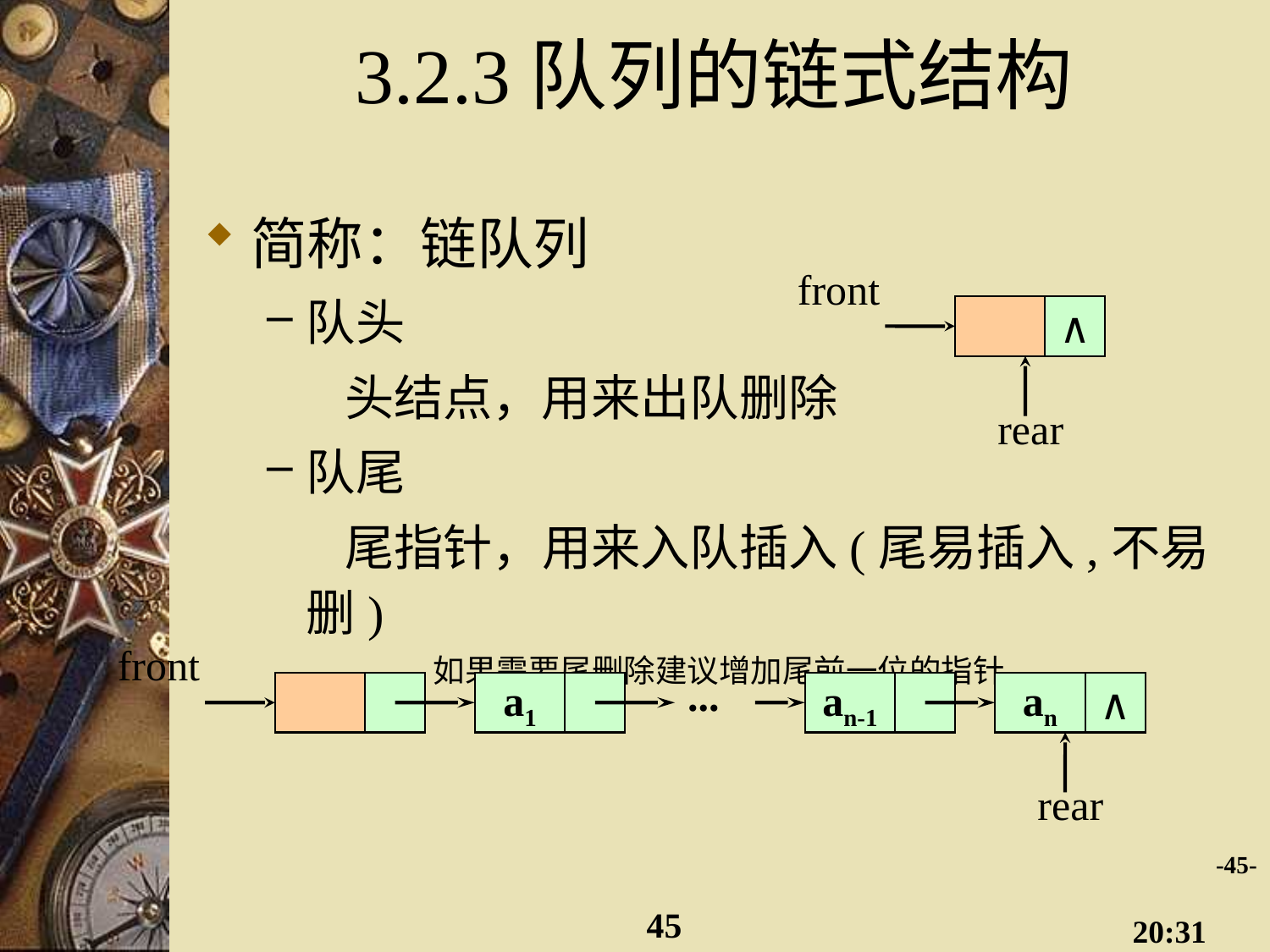

# 3.2.3队列的链式结构
简称：链队列
队头
      头结点，用来出队删除
队尾
      尾指针，用来入队插入(尾易插入,不易删)
		如果需要尾删除建议增加尾前一位的指针

front

∧

rear
front

a1

an-1

an
∧
...

rear
-45-